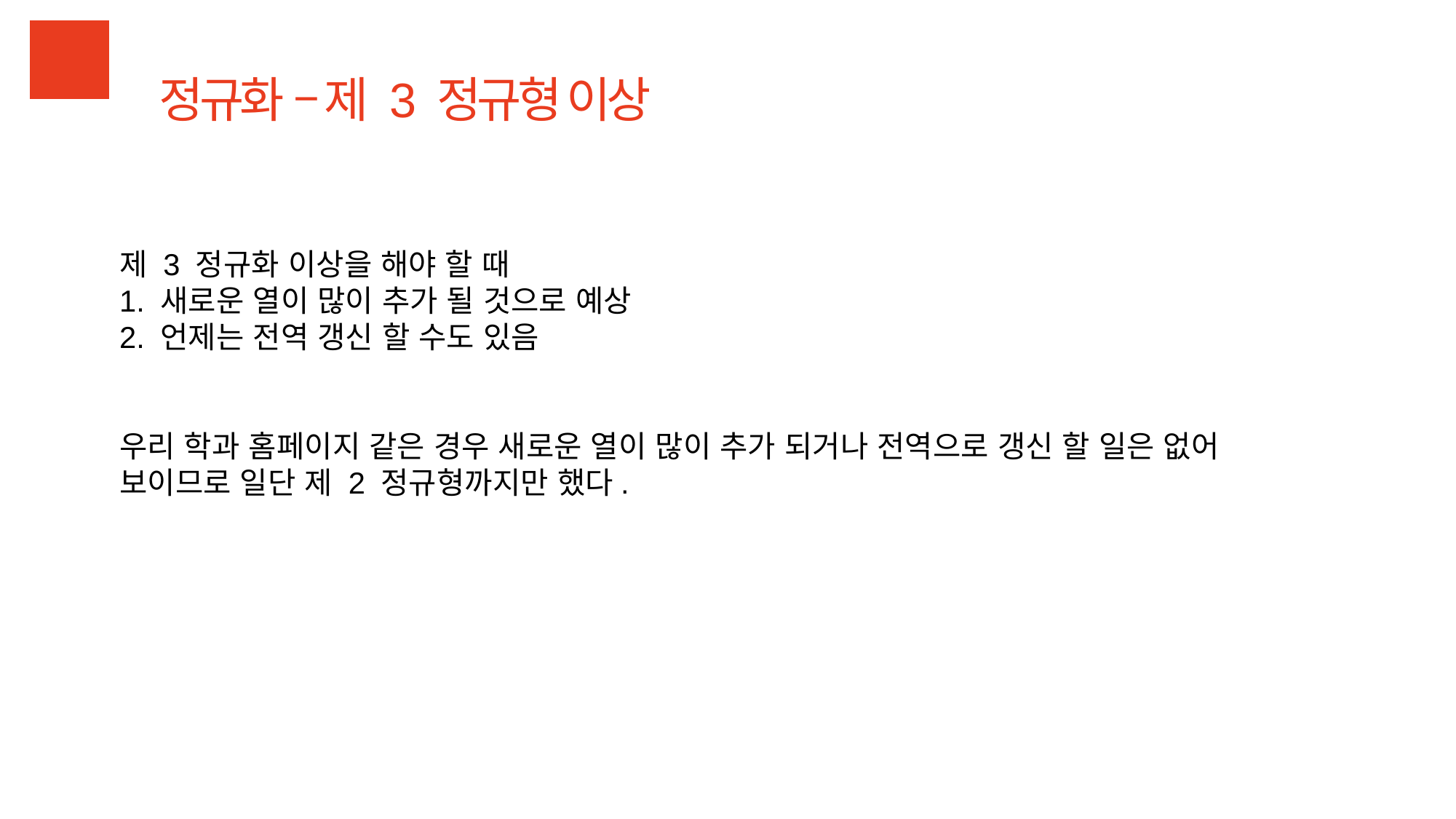

정규화 – 제 3 정규형 이상

제 3 정규화 이상을 해야 할 때
1. 새로운 열이 많이 추가 될 것으로 예상
2. 언제는 전역 갱신 할 수도 있음

우리 학과 홈페이지 같은 경우 새로운 열이 많이 추가 되거나 전역으로 갱신 할 일은 없어 보이므로 일단 제 2 정규형까지만 했다.